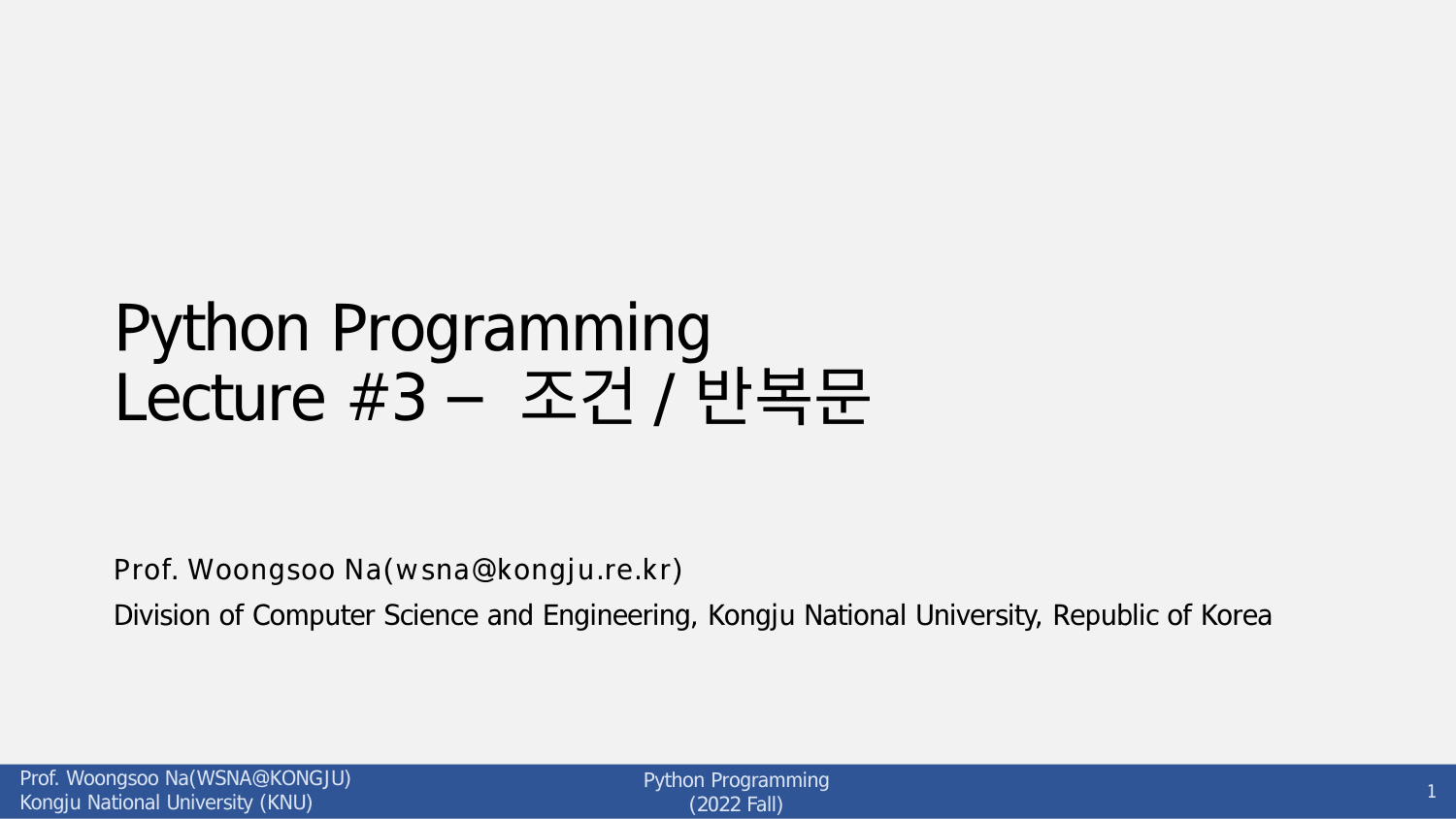

# Python Programming Lecture #3 – 조건/반복문
Prof. Woongsoo Na(wsna@kongju.re.kr)
Division of Computer Science and Engineering, Kongju National University, Republic of Korea

1